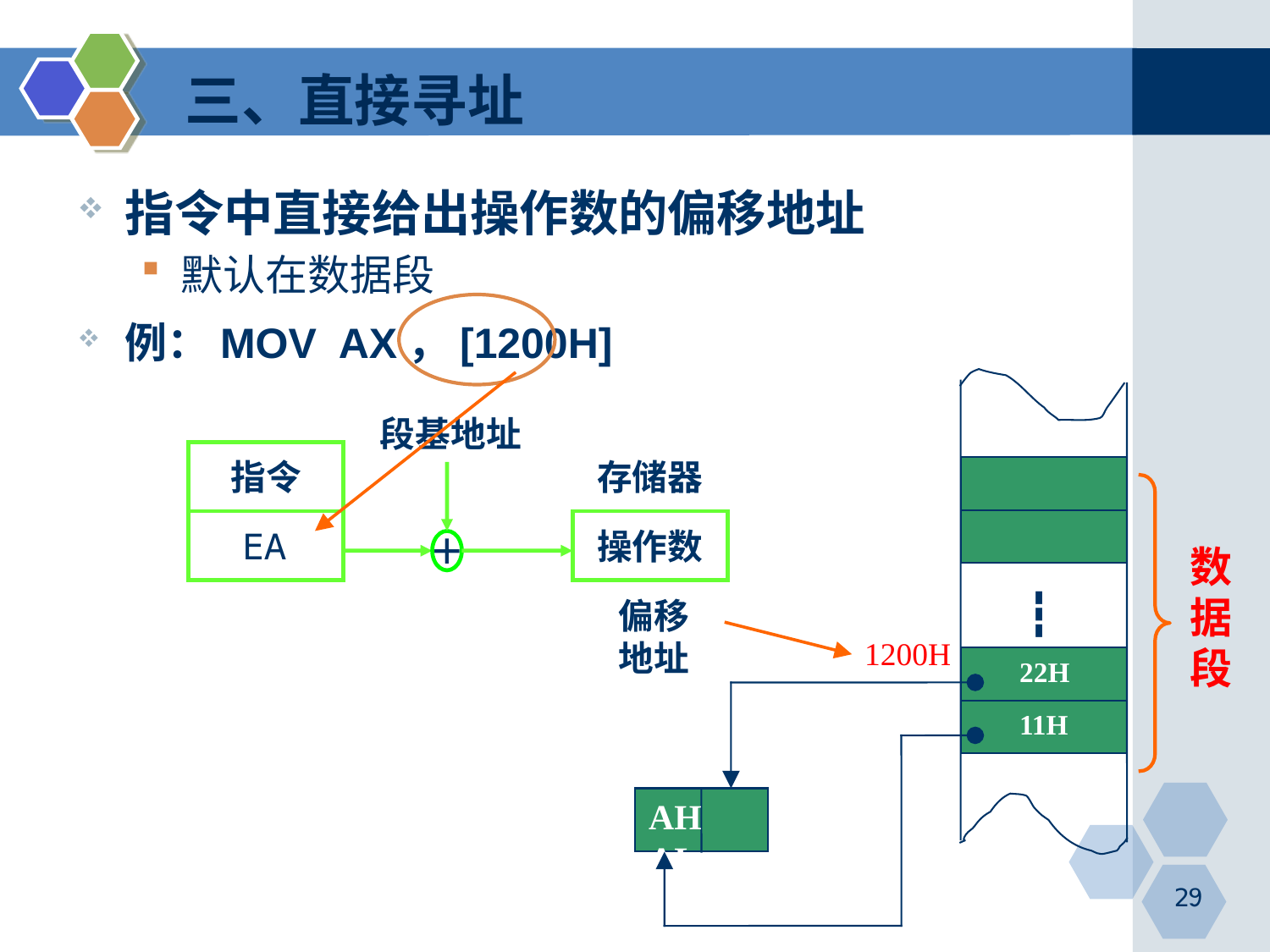

# 三、直接寻址
指令中直接给出操作数的偏移地址
默认在数据段
例：MOV  AX，[1200H]

数据段
┇
偏移地址

1200H

22H

11H

AH    AL

段基地址
指令
EA
存储器

操作数
＋

29